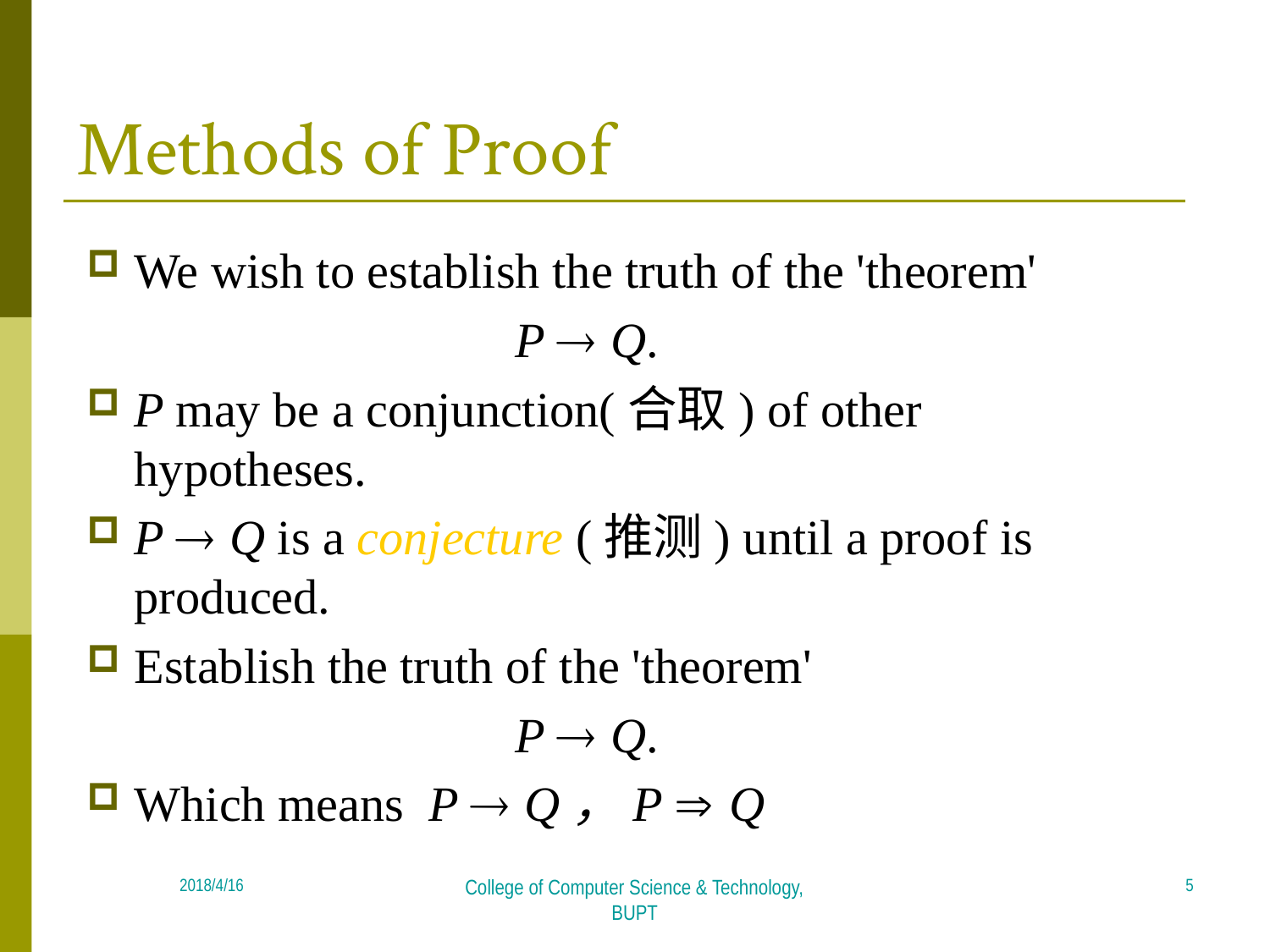

# Methods of Proof
We wish to establish the truth of the 'theorem'
				P → Q.
P may be a conjunction(合取) of other hypotheses.
P → Q is a conjecture (推测) until a proof is produced.
Establish the truth of the 'theorem'
				P → Q.
Which means  P → Q，P ⇒ Q

5
2018/4/16
College of Computer Science & Technology, BUPT